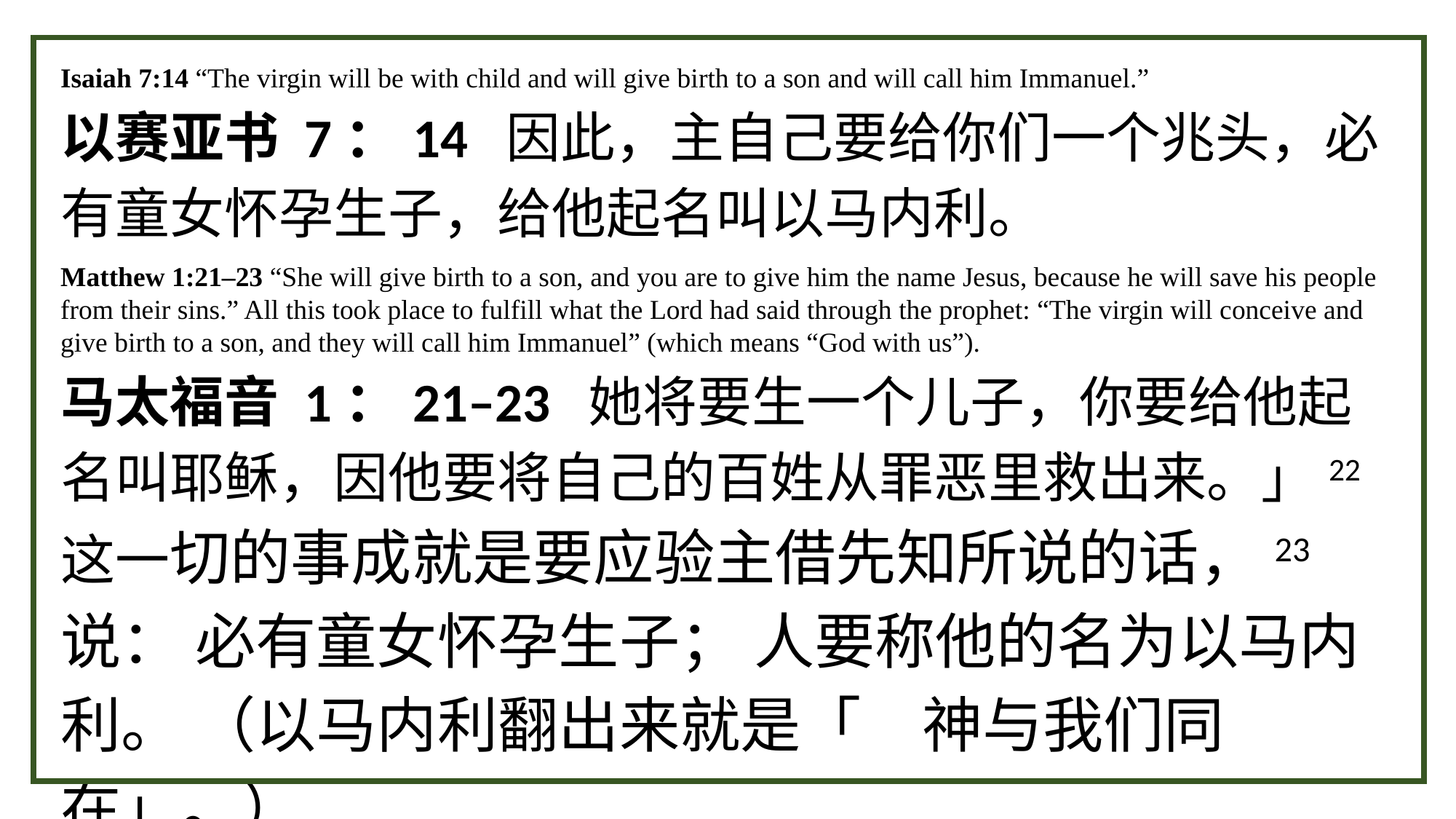

Isaiah 7:14 “The virgin will be with child and will give birth to a son and will call him Immanuel.”
以赛亚书 7：14  因此，主自己要给你们一个兆头，必有童女怀孕生子，给他起名叫以马内利。
Matthew 1:21–23 “She will give birth to a son, and you are to give him the name Jesus, because he will save his people from their sins.” All this took place to fulfill what the Lord had said through the prophet: “The virgin will conceive and give birth to a son, and they will call him Immanuel” (which means “God with us”).
马太福音 1：21–23  她将要生一个儿子，你要给他起名叫耶稣，因他要将自己的百姓从罪恶里救出来。」22 这一切的事成就是要应验主借先知所说的话，23 说： 必有童女怀孕生子； 人要称他的名为以马内利。 （以马内利翻出来就是「　神与我们同在」。）